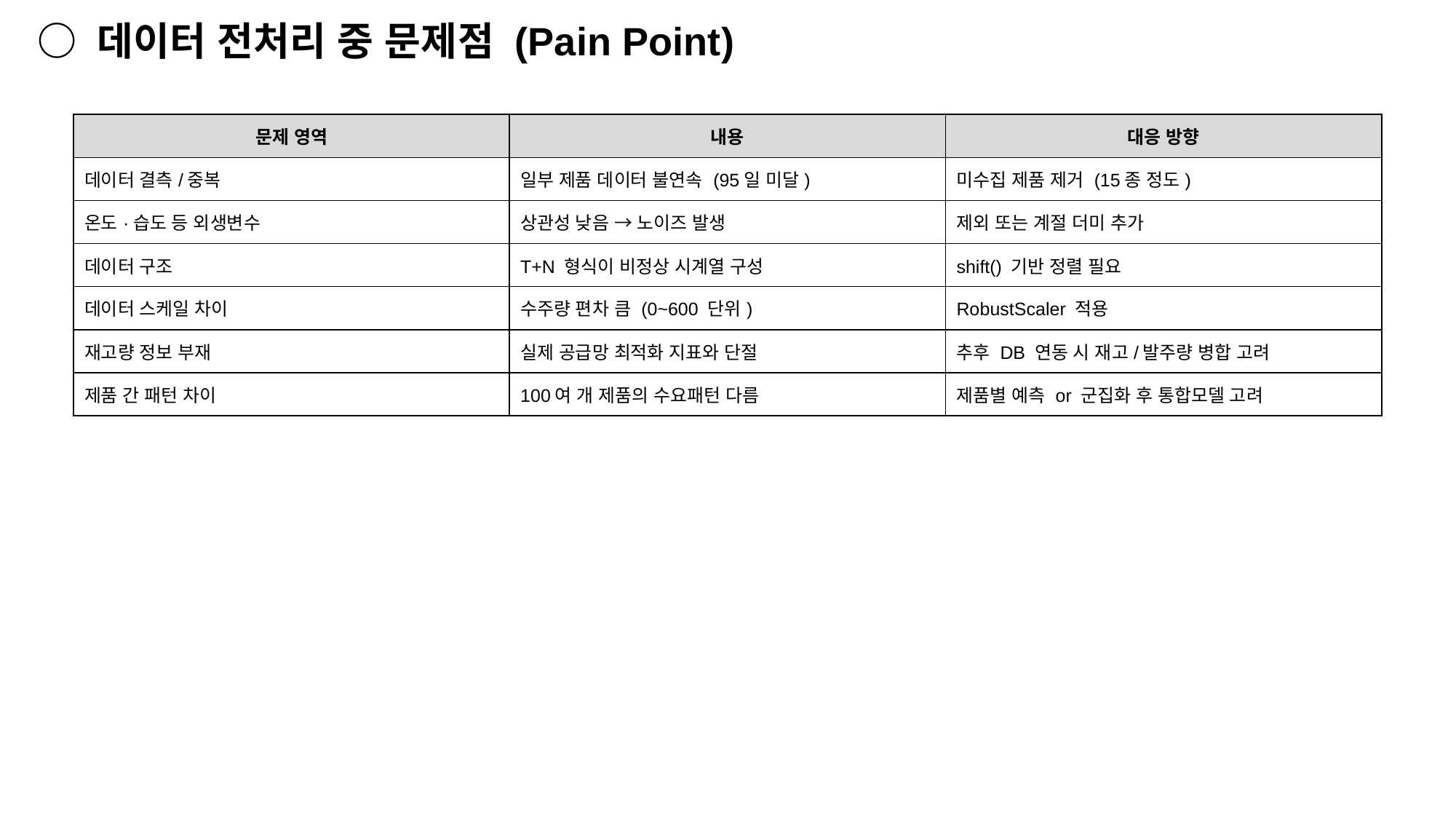

○ 데이터 전처리 중 문제점 (Pain Point)
| 문제 영역 | 내용 | 대응 방향 |
| --- | --- | --- |
| 데이터 결측/중복 | 일부 제품 데이터 불연속 (95일 미달) | 미수집 제품 제거 (15종 정도) |
| 온도·습도 등 외생변수 | 상관성 낮음 → 노이즈 발생 | 제외 또는 계절 더미 추가 |
| 데이터 구조 | T+N 형식이 비정상 시계열 구성 | shift() 기반 정렬 필요 |
| 데이터 스케일 차이 | 수주량 편차 큼 (0~600 단위) | RobustScaler 적용 |
| 재고량 정보 부재 | 실제 공급망 최적화 지표와 단절 | 추후 DB 연동 시 재고/발주량 병합 고려 |
| 제품 간 패턴 차이 | 100여 개 제품의 수요패턴 다름 | 제품별 예측 or 군집화 후 통합모델 고려 |